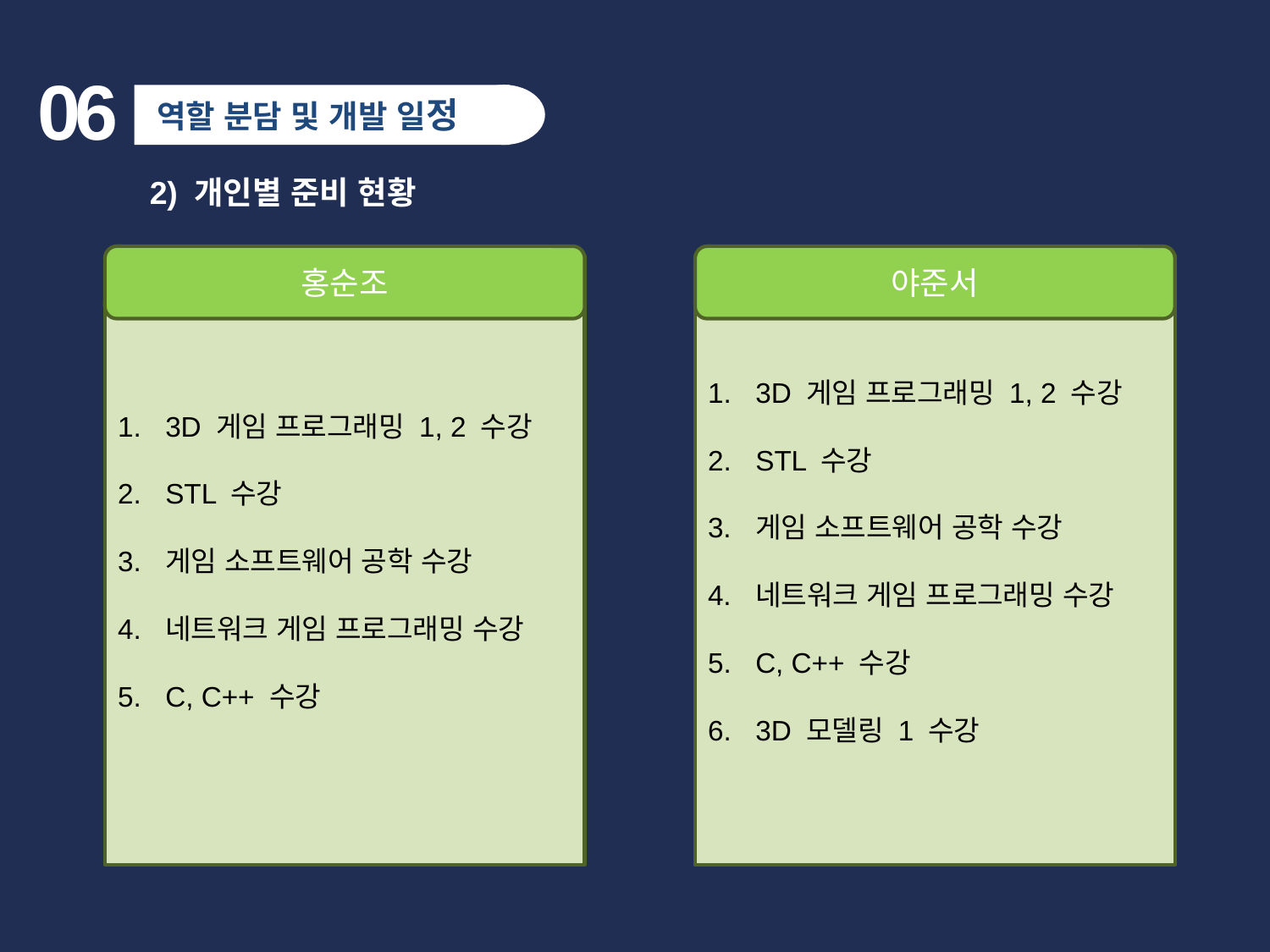

06

역할 분담 및 개발 일정
2) 개인별 준비 현황
홍순조
야준서
3D 게임 프로그래밍 1, 2 수강

STL 수강

게임 소프트웨어 공학 수강

네트워크 게임 프로그래밍 수강

C, C++ 수강
3D 게임 프로그래밍 1, 2 수강

STL 수강

게임 소프트웨어 공학 수강

네트워크 게임 프로그래밍 수강

C, C++ 수강

3D 모델링 1 수강